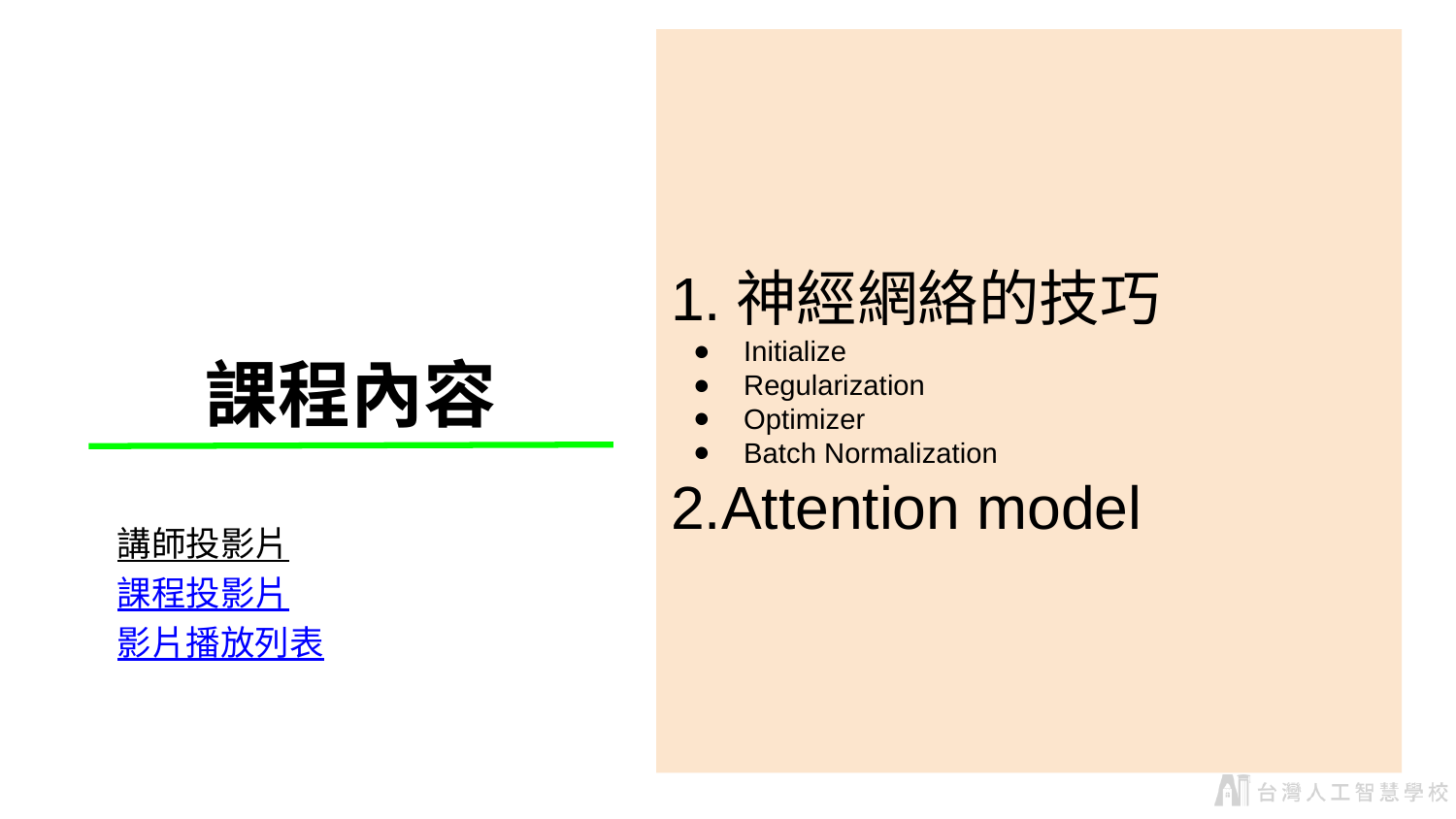

1.神經網絡的技巧
Initialize
Regularization
Optimizer
Batch Normalization
2.Attention model
課程內容
講師投影片
課程投影片
影片播放列表